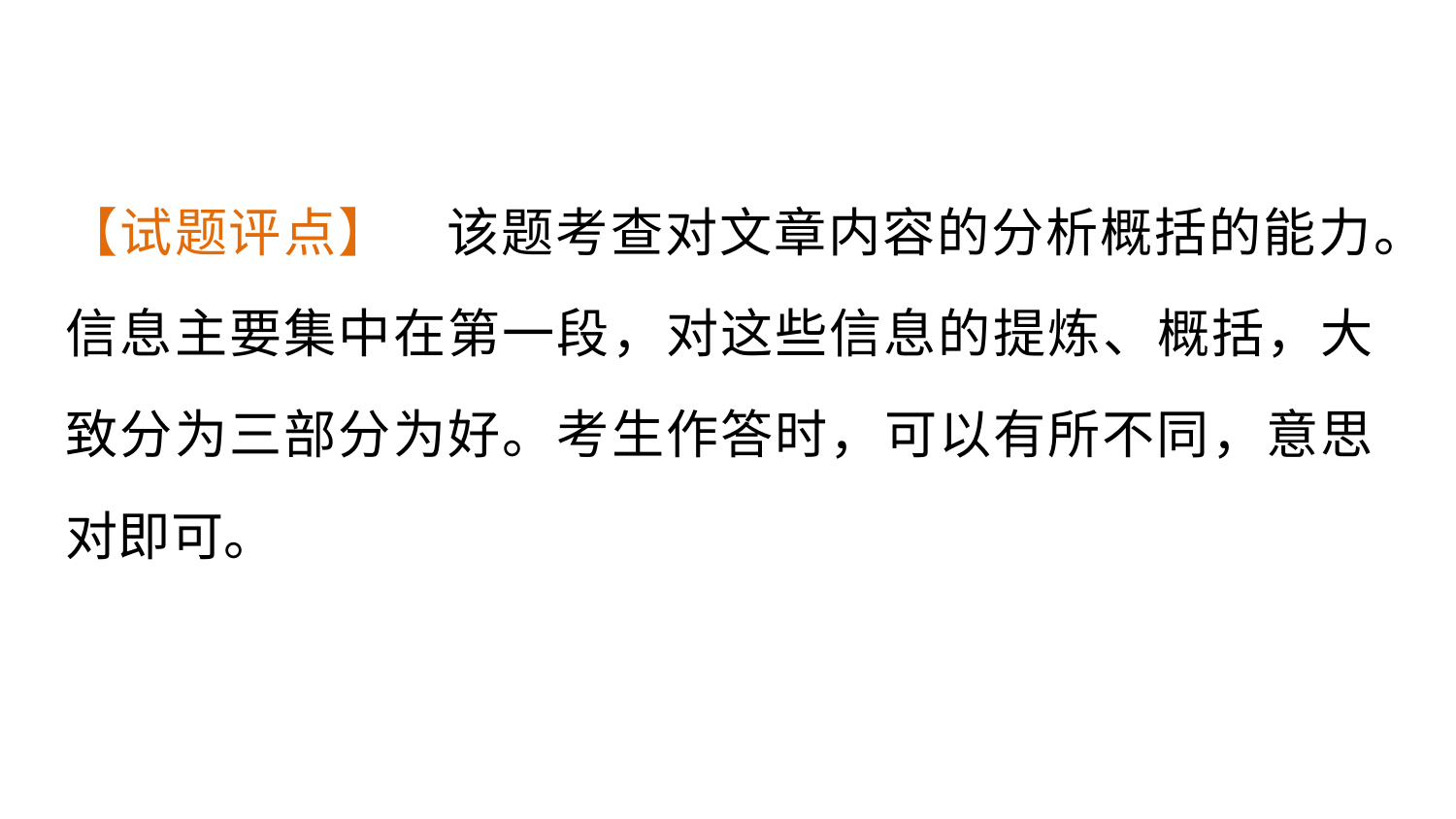

【试题评点】　该题考查对文章内容的分析概括的能力。信息主要集中在第一段，对这些信息的提炼、概括，大致分为三部分为好。考生作答时，可以有所不同，意思对即可。